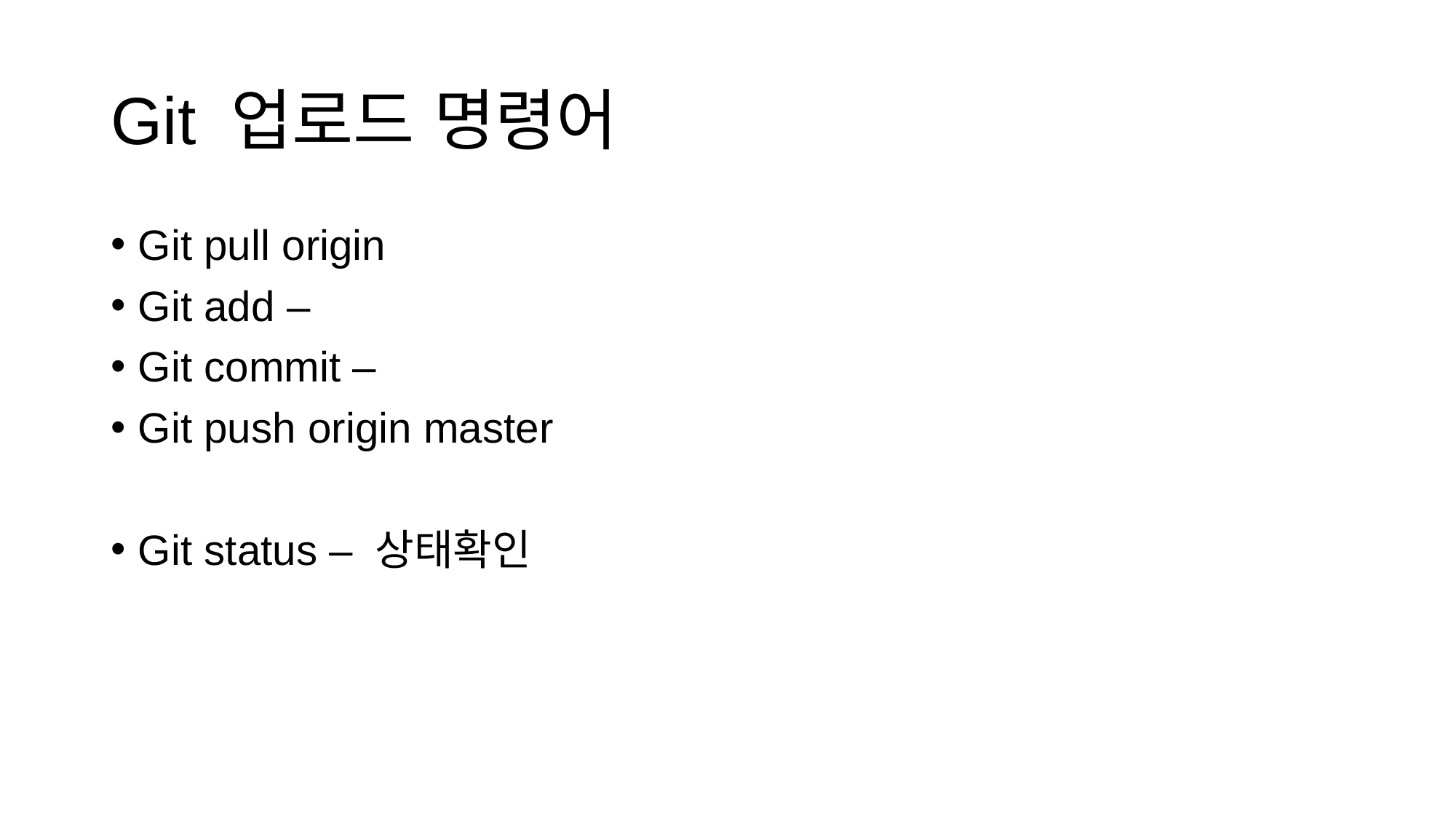

# Git 업로드 명령어
Git pull origin
Git add –
Git commit –
Git push origin master

Git status – 상태확인